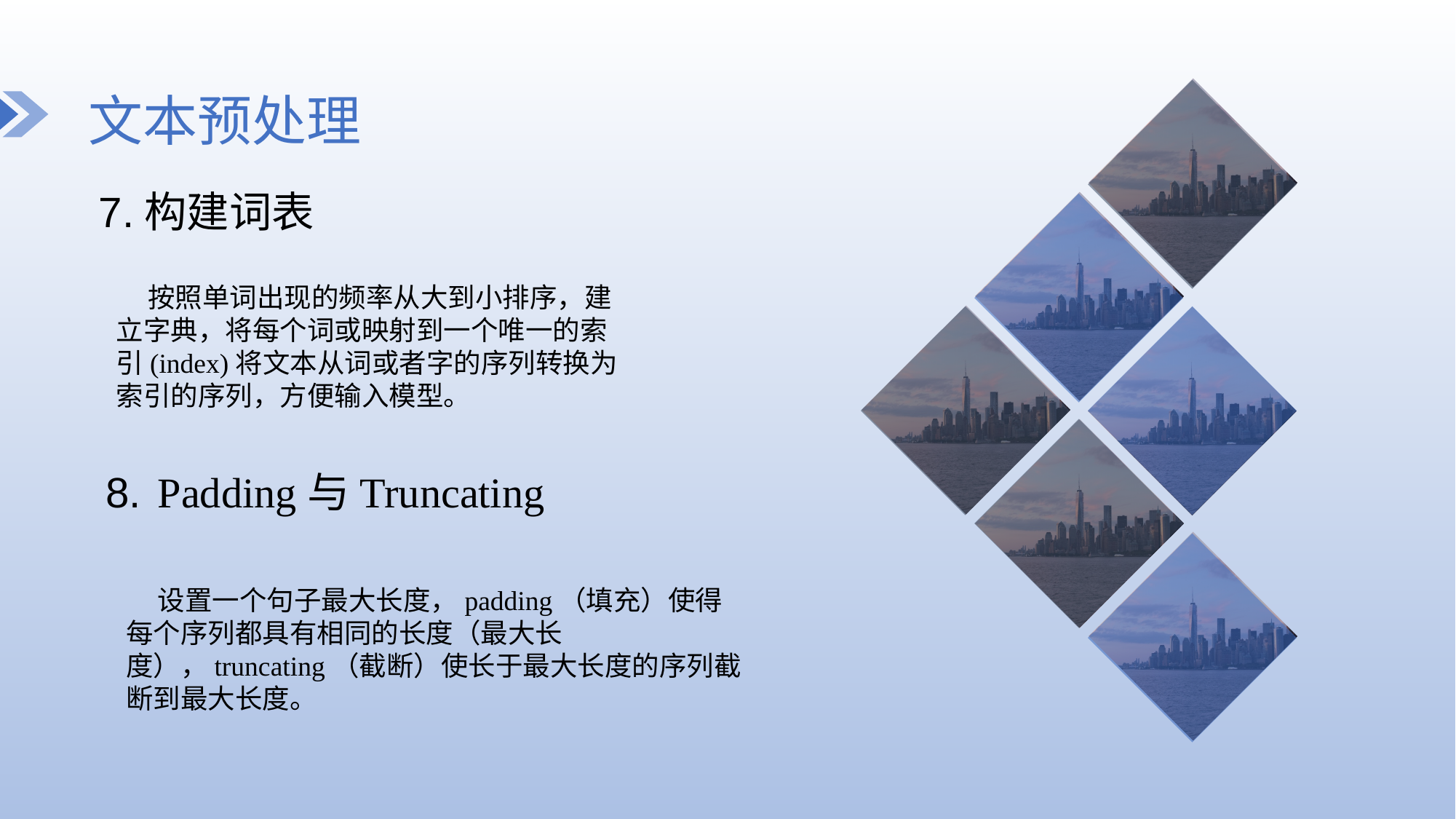

文本预处理

7.构建词表

按照单词出现的频率从大到小排序，建立字典，将每个词或映射到一个唯一的索引(index)将文本从词或者字的序列转换为索引的序列，方便输入模型。

8. Padding与Truncating

设置一个句子最大长度，padding（填充）使得每个序列都具有相同的长度（最大长度），truncating（截断）使长于最大长度的序列截断到最大长度。